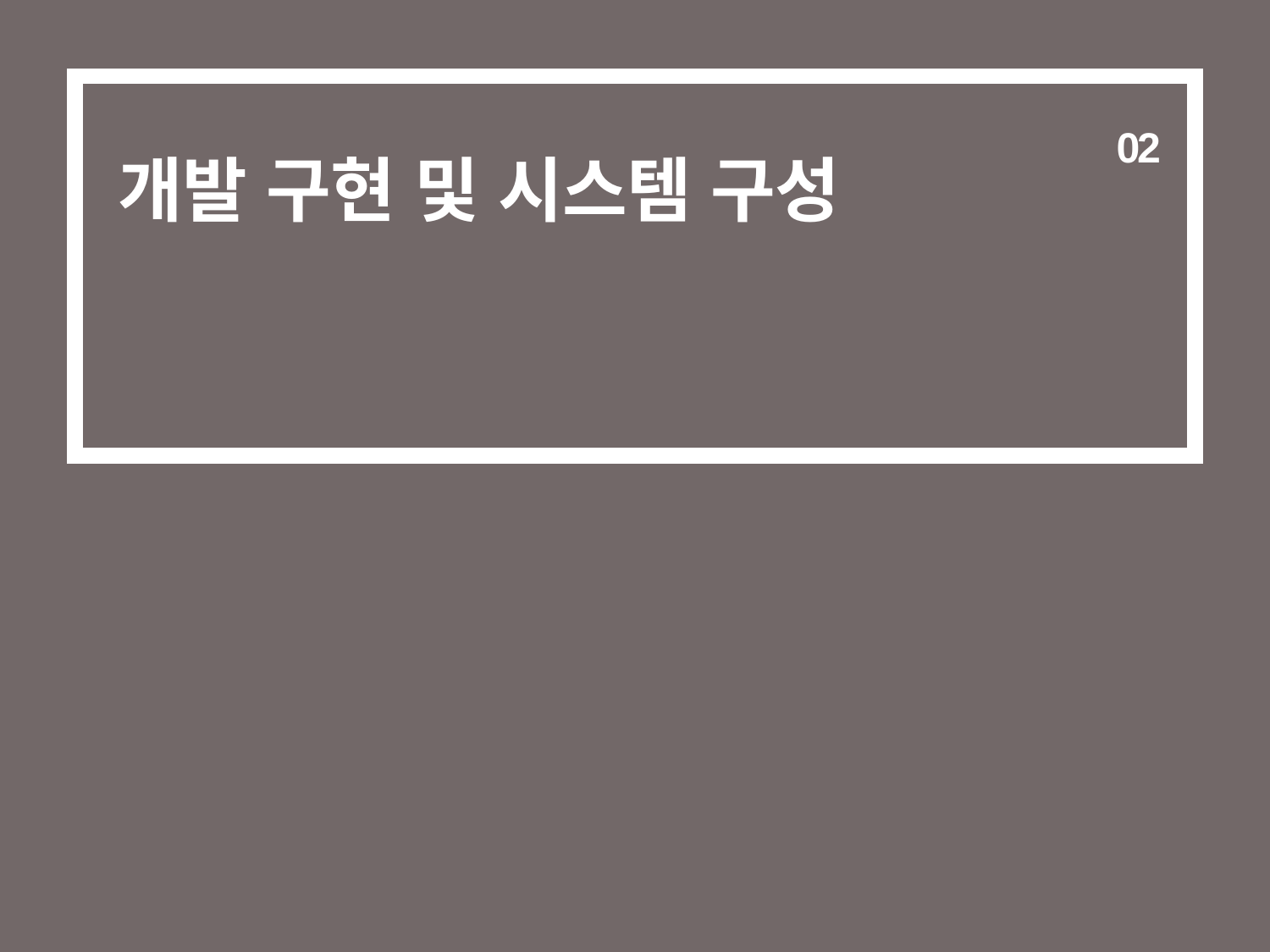

02

# 개발 구현 및 시스템 구성